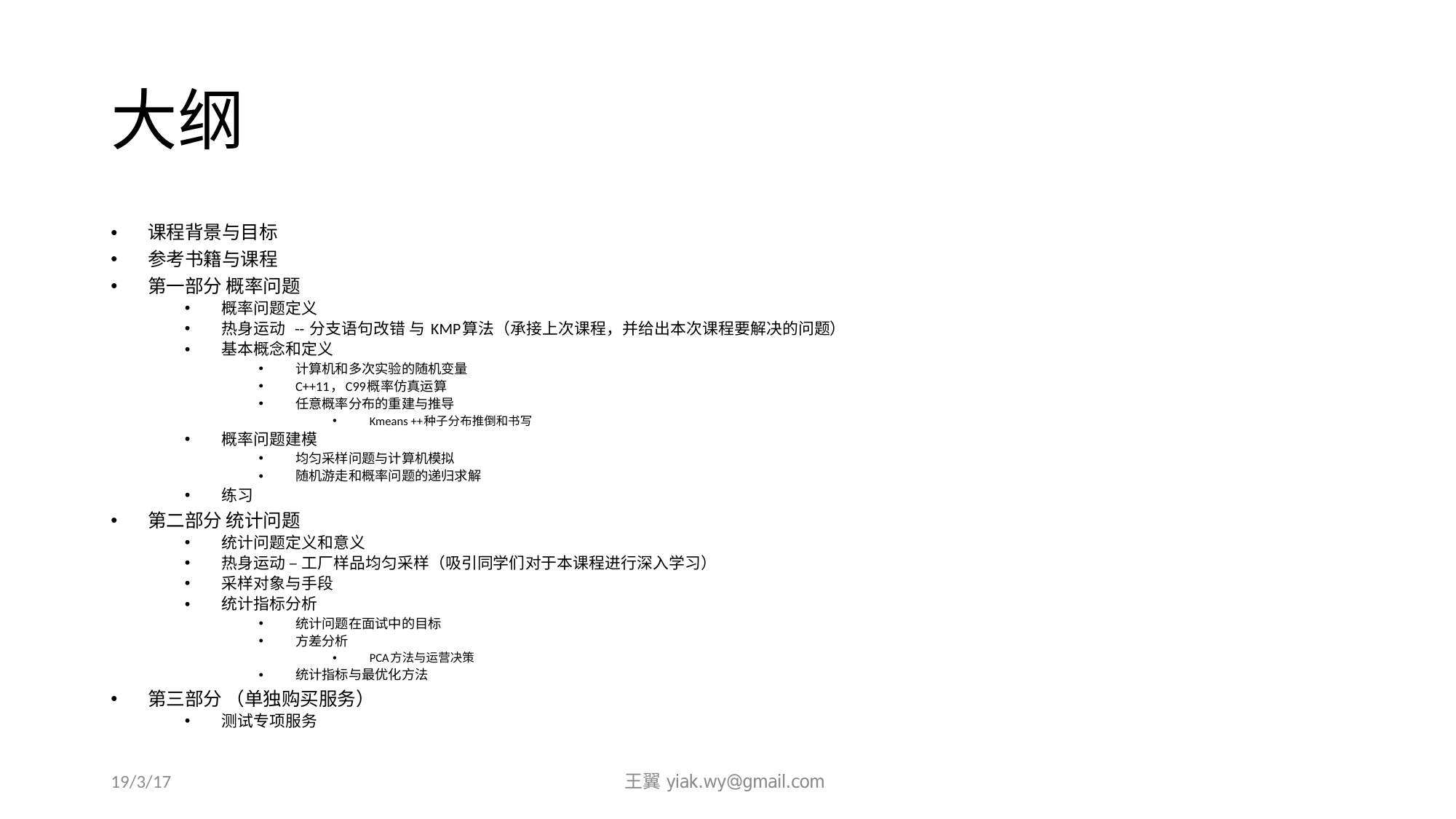

# 大纲
课程背景与目标
参考书籍与课程
第一部分 概率问题
概率问题定义
热身运动  -- 分支语句改错 与 KMP算法（承接上次课程，并给出本次课程要解决的问题）
基本概念和定义
计算机和多次实验的随机变量
C++11，C99概率仿真运算
任意概率分布的重建与推导
Kmeans ++种子分布推倒和书写
概率问题建模
均匀采样问题与计算机模拟
随机游走和概率问题的递归求解
练习
第二部分 统计问题
统计问题定义和意义
热身运动 – 工厂样品均匀采样（吸引同学们对于本课程进行深入学习）
采样对象与手段
统计指标分析
统计问题在面试中的目标
方差分析
PCA方法与运营决策
统计指标与最优化方法
第三部分 （单独购买服务）
测试专项服务
19/3/17
王翼 yiak.wy@gmail.com